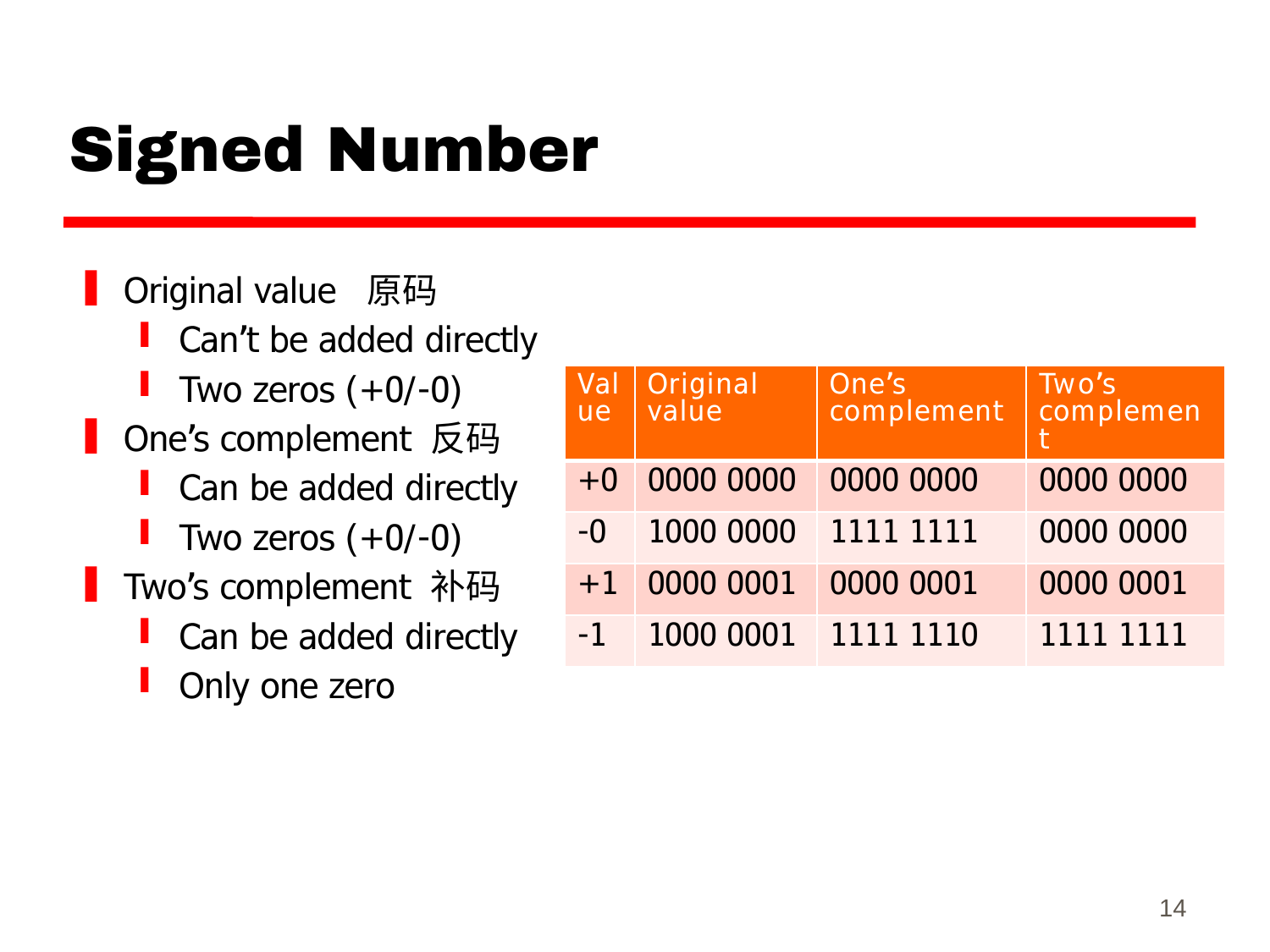

# Signed Number
Original value  原码
Can’t be added directly
Two zeros (+0/-0)
One’s complement 反码
Can be added directly
Two zeros (+0/-0)
Two’s complement 补码
Can be added directly
Only one zero
| Value | Original value | One’s complement | Two’s complement |
| --- | --- | --- | --- |
| +0 | 0000 0000 | 0000 0000 | 0000 0000 |
| -0 | 1000 0000 | 1111 1111 | 0000 0000 |
| +1 | 0000 0001 | 0000 0001 | 0000 0001 |
| -1 | 1000 0001 | 1111 1110 | 1111 1111 |
14